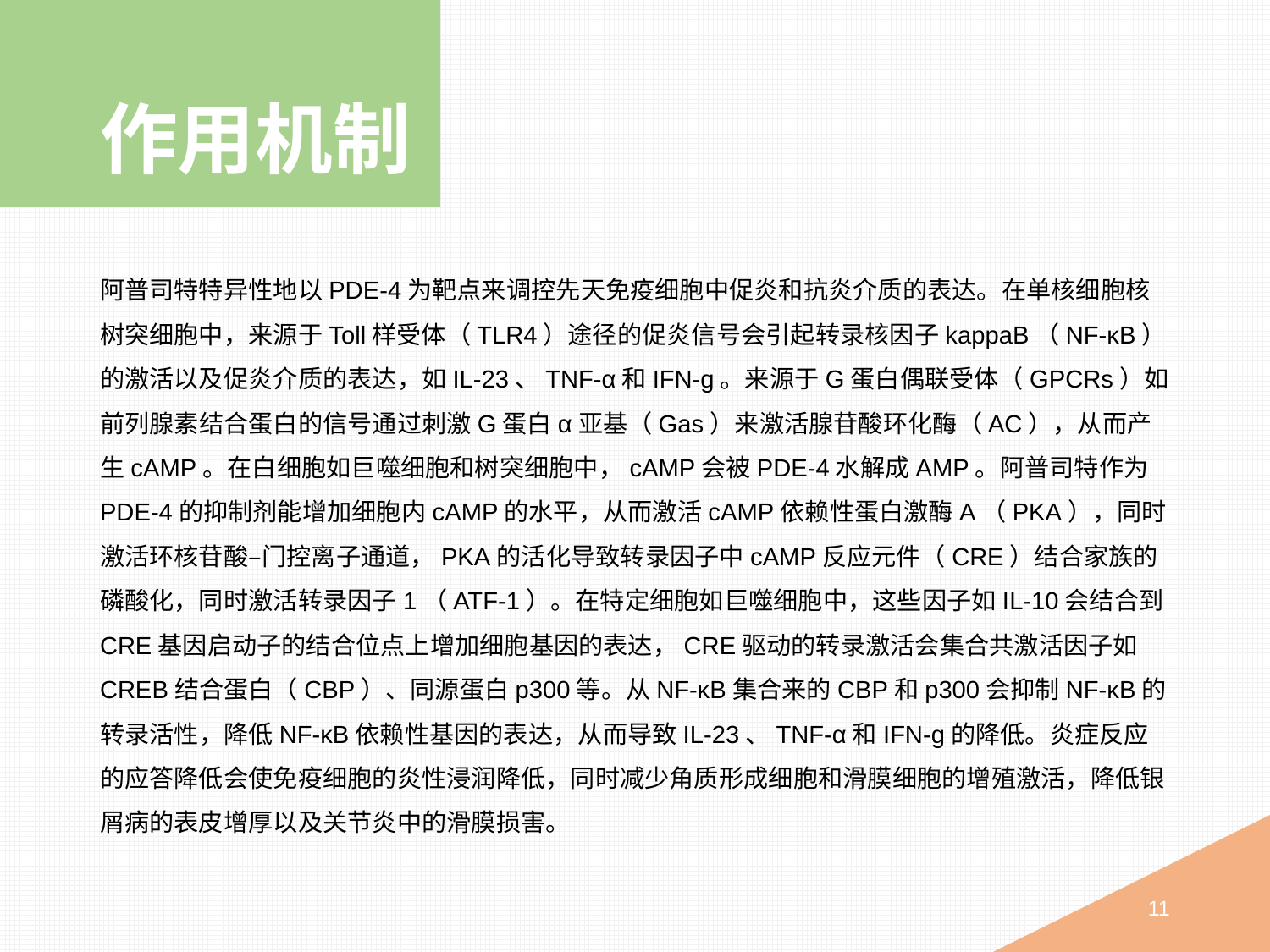

# 作用机制
阿普司特特异性地以PDE-4为靶点来调控先天免疫细胞中促炎和抗炎介质的表达。在单核细胞核树突细胞中，来源于Toll样受体（TLR4）途径的促炎信号会引起转录核因子kappaB（NF-κB）的激活以及促炎介质的表达，如IL-23、TNF-α和IFN-g。来源于G蛋白偶联受体（GPCRs）如前列腺素结合蛋白的信号通过刺激G蛋白α亚基（Gas）来激活腺苷酸环化酶（AC），从而产生cAMP。在白细胞如巨噬细胞和树突细胞中，cAMP会被PDE-4水解成AMP。阿普司特作为PDE-4的抑制剂能增加细胞内cAMP的水平，从而激活cAMP依赖性蛋白激酶A（PKA），同时激活环核苷酸–门控离子通道，PKA的活化导致转录因子中cAMP反应元件（CRE）结合家族的磷酸化，同时激活转录因子1（ATF-1）。在特定细胞如巨噬细胞中，这些因子如IL-10会结合到CRE基因启动子的结合位点上增加细胞基因的表达，CRE驱动的转录激活会集合共激活因子如CREB结合蛋白（CBP）、同源蛋白p300等。从NF-κB集合来的CBP和p300会抑制NF-κB的转录活性，降低NF-κB依赖性基因的表达，从而导致IL-23、TNF-α和IFN-g的降低。炎症反应的应答降低会使免疫细胞的炎性浸润降低，同时减少角质形成细胞和滑膜细胞的增殖激活，降低银屑病的表皮增厚以及关节炎中的滑膜损害。

11